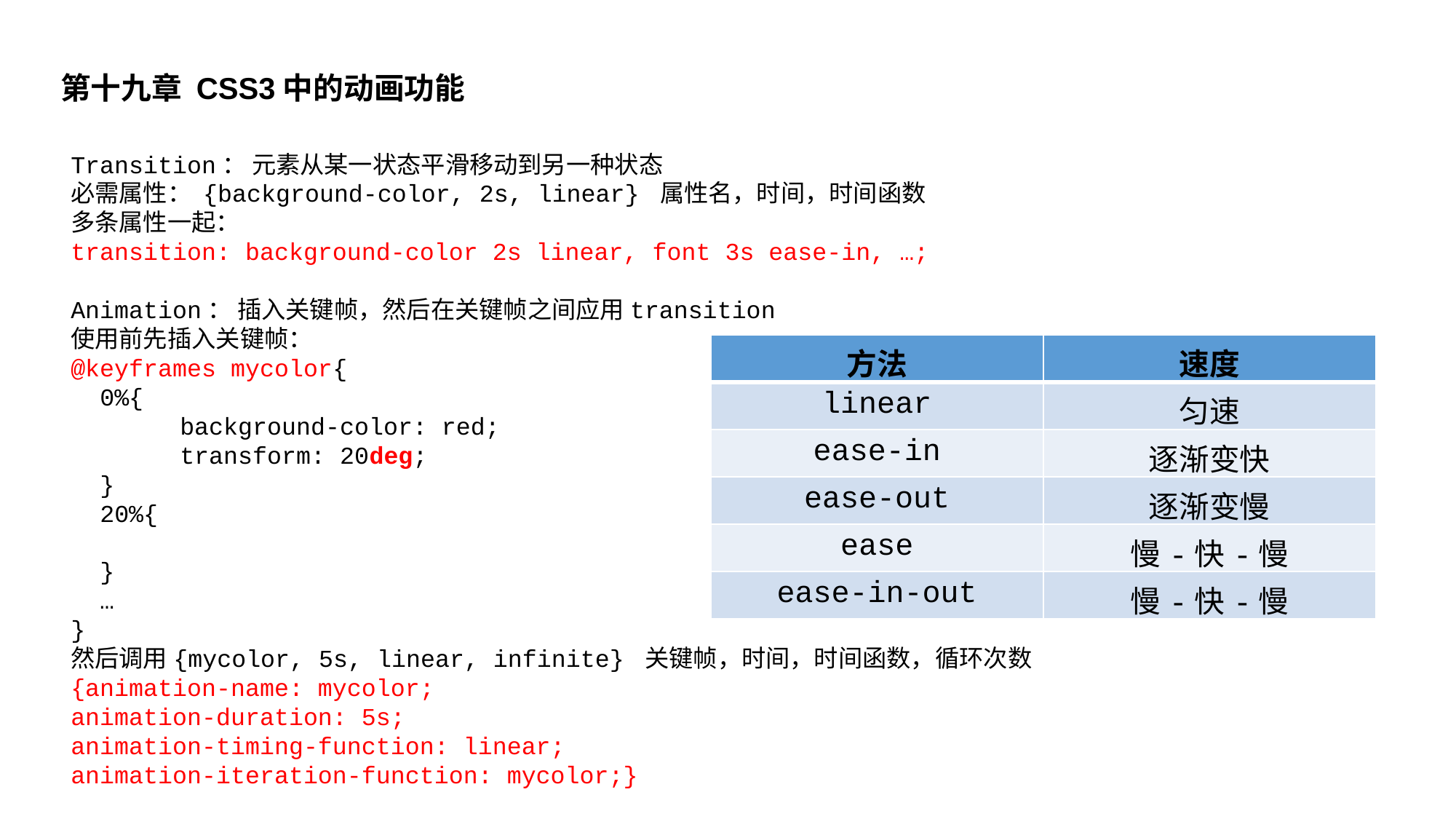

第十九章 CSS3中的动画功能
Transition： 元素从某一状态平滑移动到另一种状态
必需属性： {background-color, 2s, linear} 属性名，时间，时间函数
多条属性一起：
transition: background-color 2s linear, font 3s ease-in, …;

Animation： 插入关键帧，然后在关键帧之间应用transition
使用前先插入关键帧：
@keyframes mycolor{
  0%{
	background-color: red;
	transform: 20deg;
  }
  20%{

  }
  …
}
然后调用{mycolor, 5s, linear, infinite} 关键帧，时间，时间函数，循环次数
{animation-name: mycolor;
animation-duration: 5s;
animation-timing-function: linear;
animation-iteration-function: mycolor;}
| 方法 | 速度 |
| --- | --- |
| linear | 匀速 |
| ease-in | 逐渐变快 |
| ease-out | 逐渐变慢 |
| ease | 慢-快-慢 |
| ease-in-out | 慢-快-慢 |